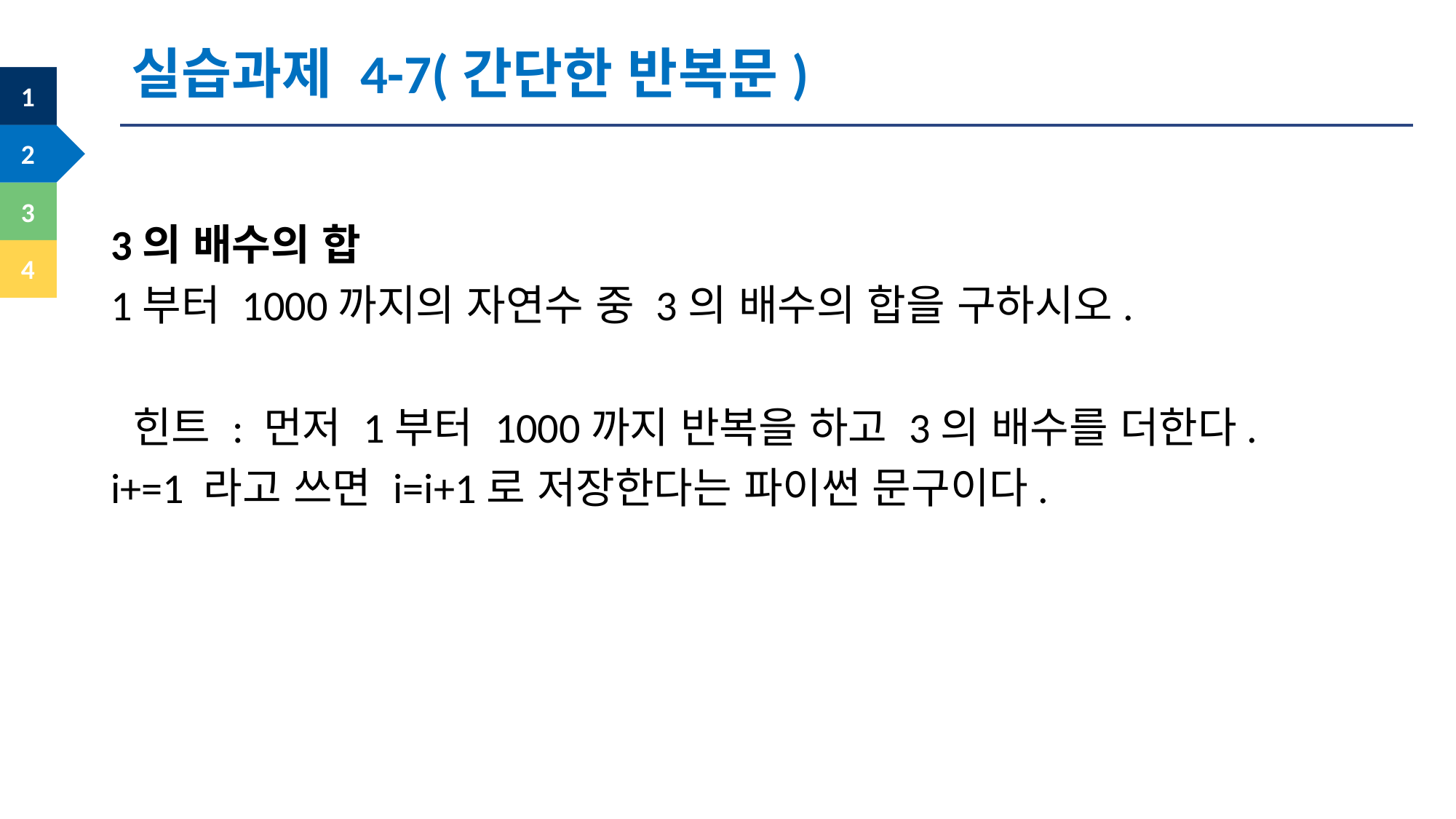

실습과제 4-7(간단한 반복문)
3의 배수의 합
1부터 1000까지의 자연수 중 3의 배수의 합을 구하시오.

 힌트 : 먼저 1부터 1000까지 반복을 하고 3의 배수를 더한다.
i+=1 라고 쓰면 i=i+1로 저장한다는 파이썬 문구이다.